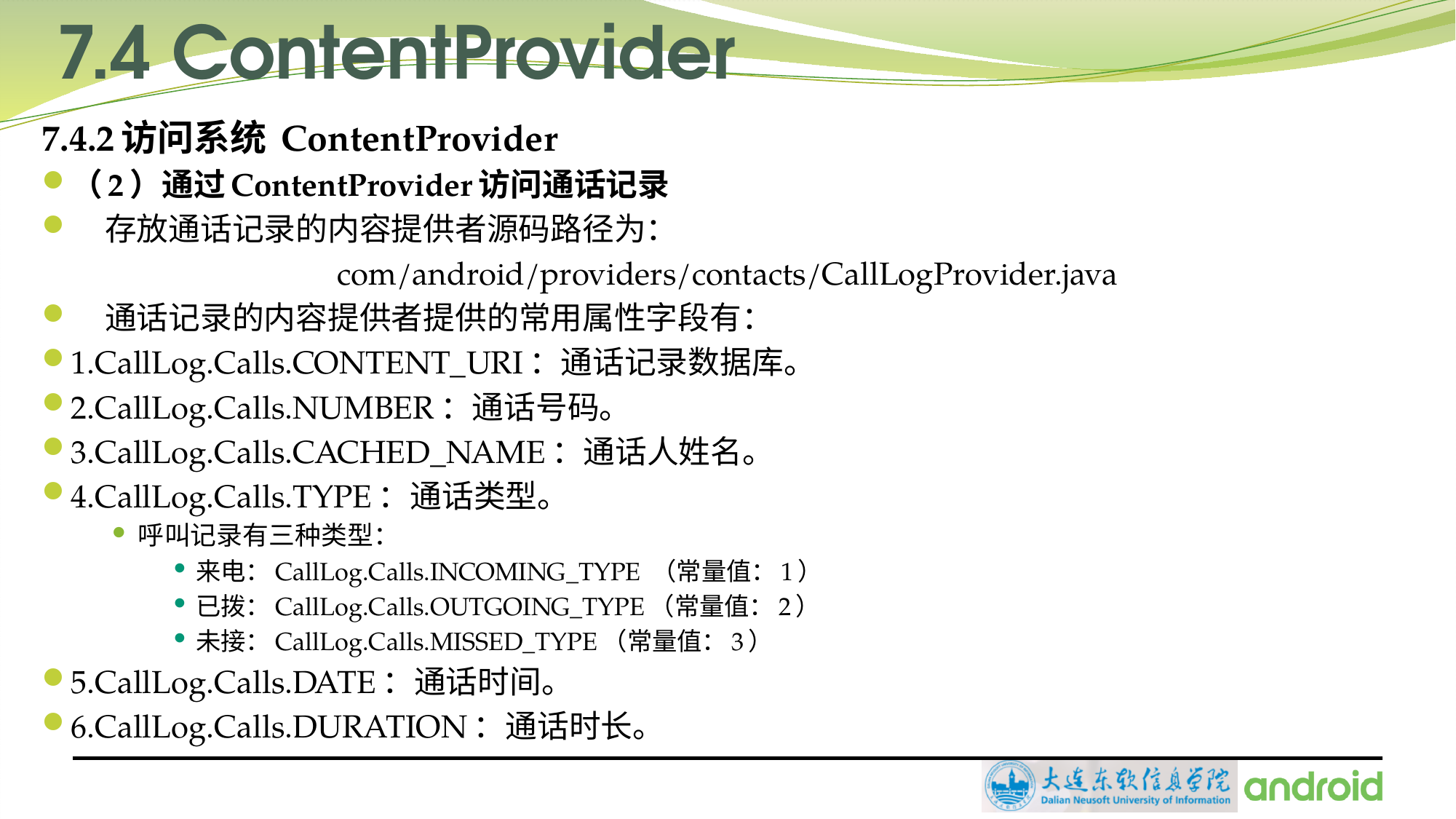

# 7.4 ContentProvider
7.4.2访问系统 ContentProvider
（2）通过ContentProvider访问通话记录
    存放通话记录的内容提供者源码路径为：
com/android/providers/contacts/CallLogProvider.java
    通话记录的内容提供者提供的常用属性字段有：
1.CallLog.Calls.CONTENT_URI：通话记录数据库。
2.CallLog.Calls.NUMBER：通话号码。
3.CallLog.Calls.CACHED_NAME：通话人姓名。
4.CallLog.Calls.TYPE：通话类型。
呼叫记录有三种类型：
来电：CallLog.Calls.INCOMING_TYPE （常量值：1）
已拨：CallLog.Calls.OUTGOING_TYPE（常量值：2）
未接：CallLog.Calls.MISSED_TYPE（常量值：3）
5.CallLog.Calls.DATE：通话时间。
6.CallLog.Calls.DURATION：通话时长。